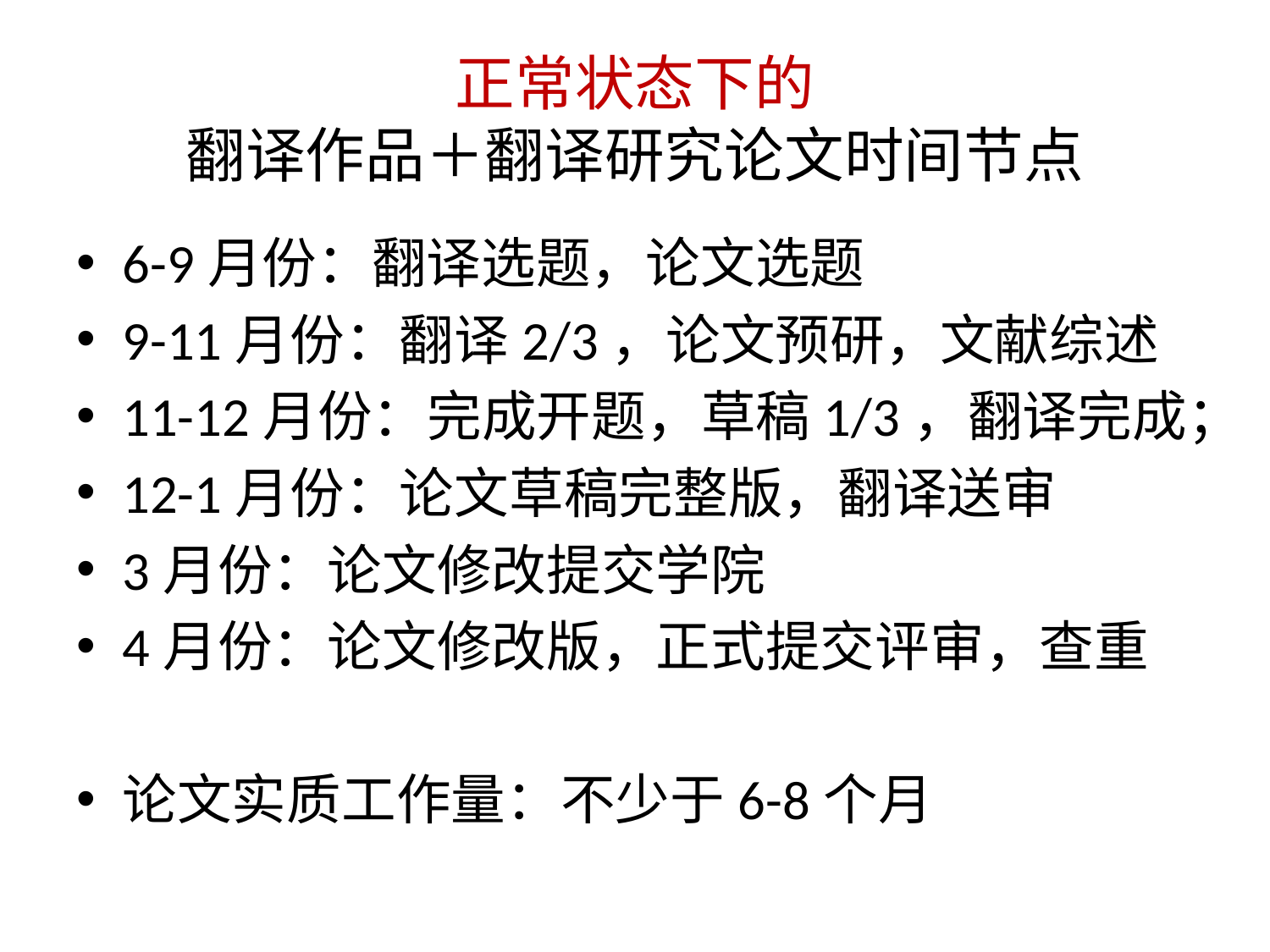

# 正常状态下的 翻译作品＋翻译研究论文时间节点
6-9月份：翻译选题，论文选题
9-11月份：翻译2/3，论文预研，文献综述
11-12月份：完成开题，草稿1/3，翻译完成；
12-1月份：论文草稿完整版，翻译送审
3月份：论文修改提交学院
4月份：论文修改版，正式提交评审，查重

论文实质工作量：不少于6-8个月